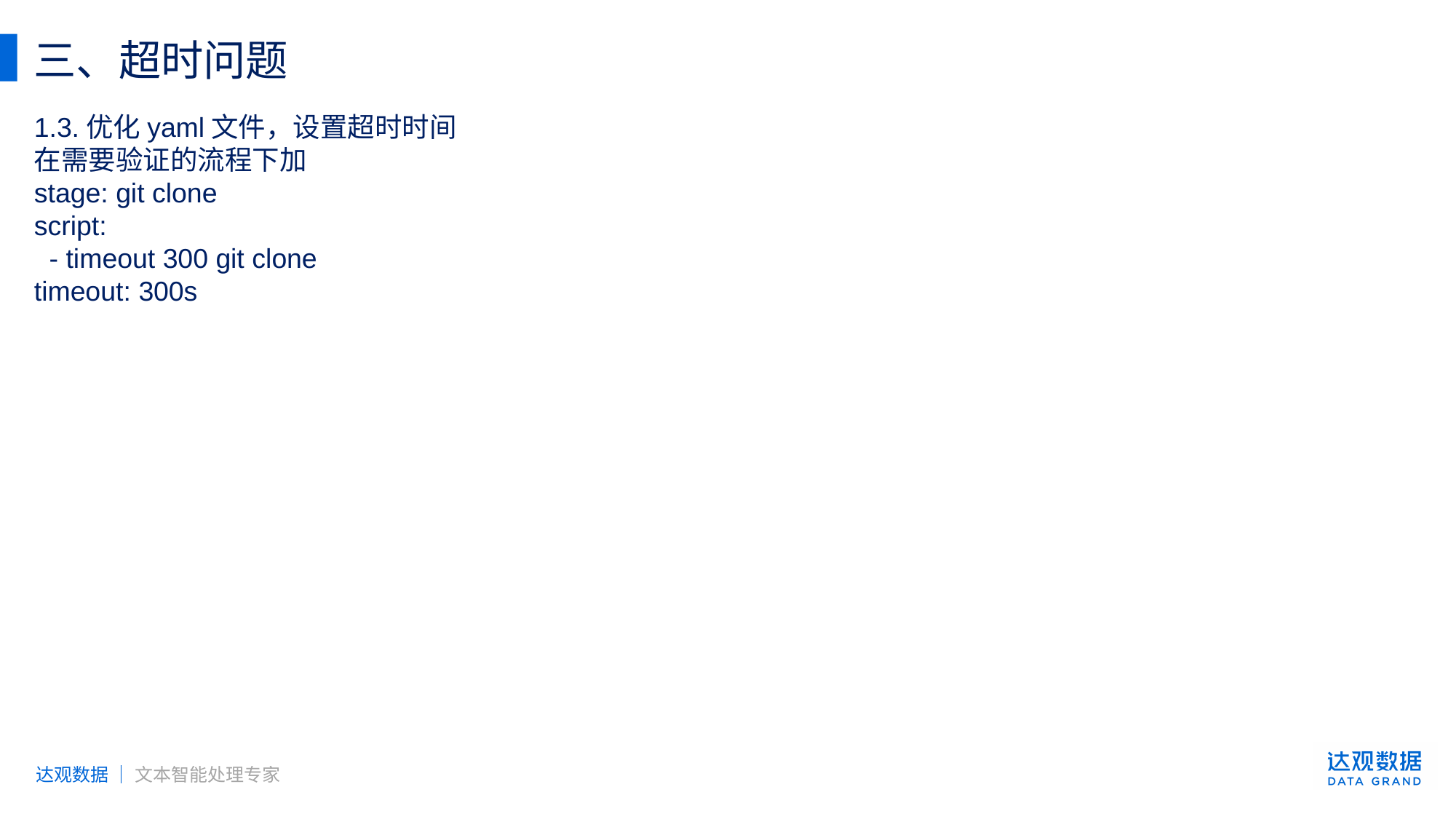

三、超时问题
1.3.优化yaml文件，设置超时时间
在需要验证的流程下加
stage: git clone
script:
  - timeout 300 git clone
timeout: 300s
R：0
G：102
B：216
R：0
G：102
B：216
#0066D8